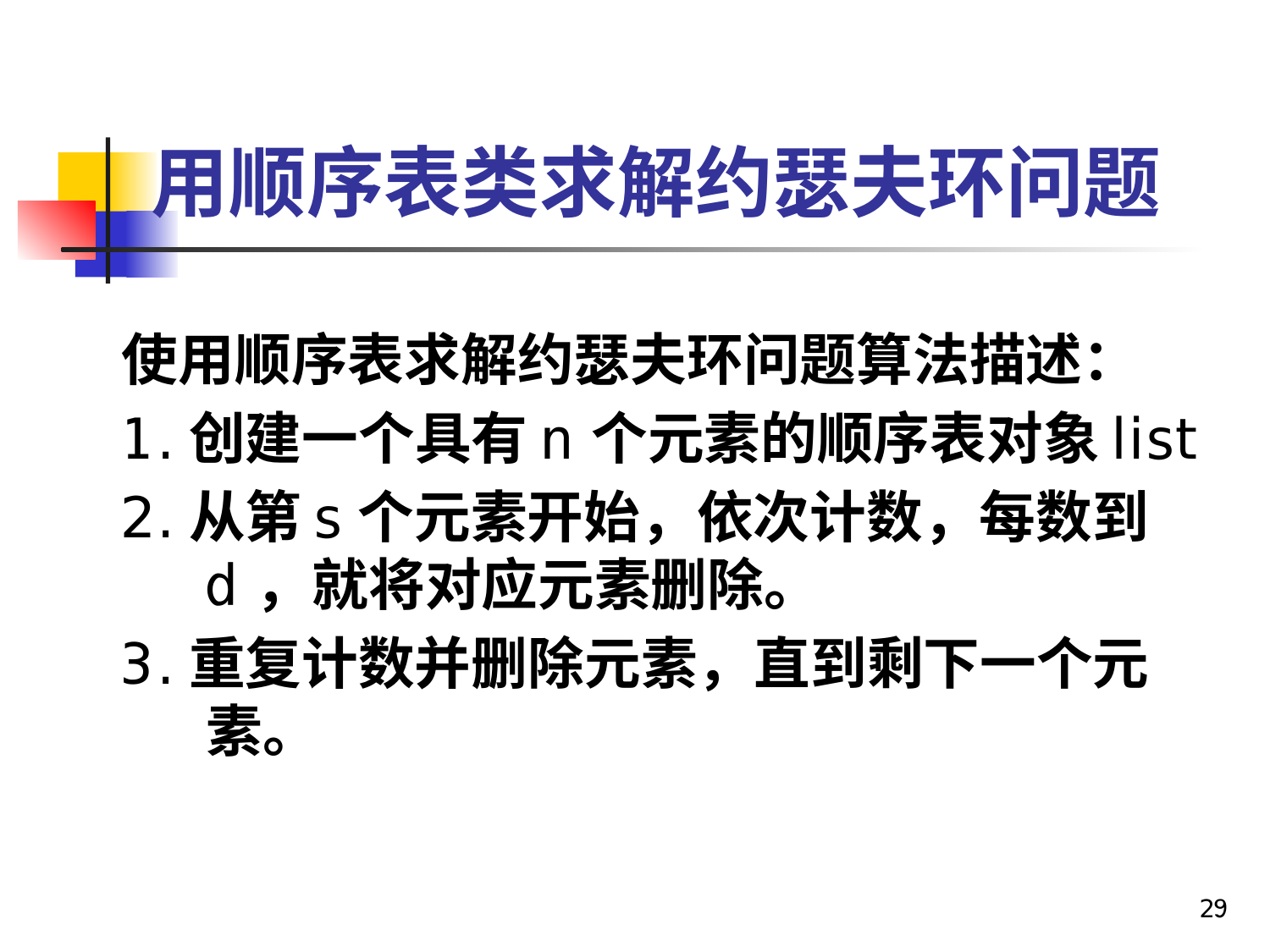

# 用顺序表类求解约瑟夫环问题
使用顺序表求解约瑟夫环问题算法描述：
1.创建一个具有n个元素的顺序表对象list
2.从第s个元素开始，依次计数，每数到d，就将对应元素删除。
3.重复计数并删除元素，直到剩下一个元素。
29